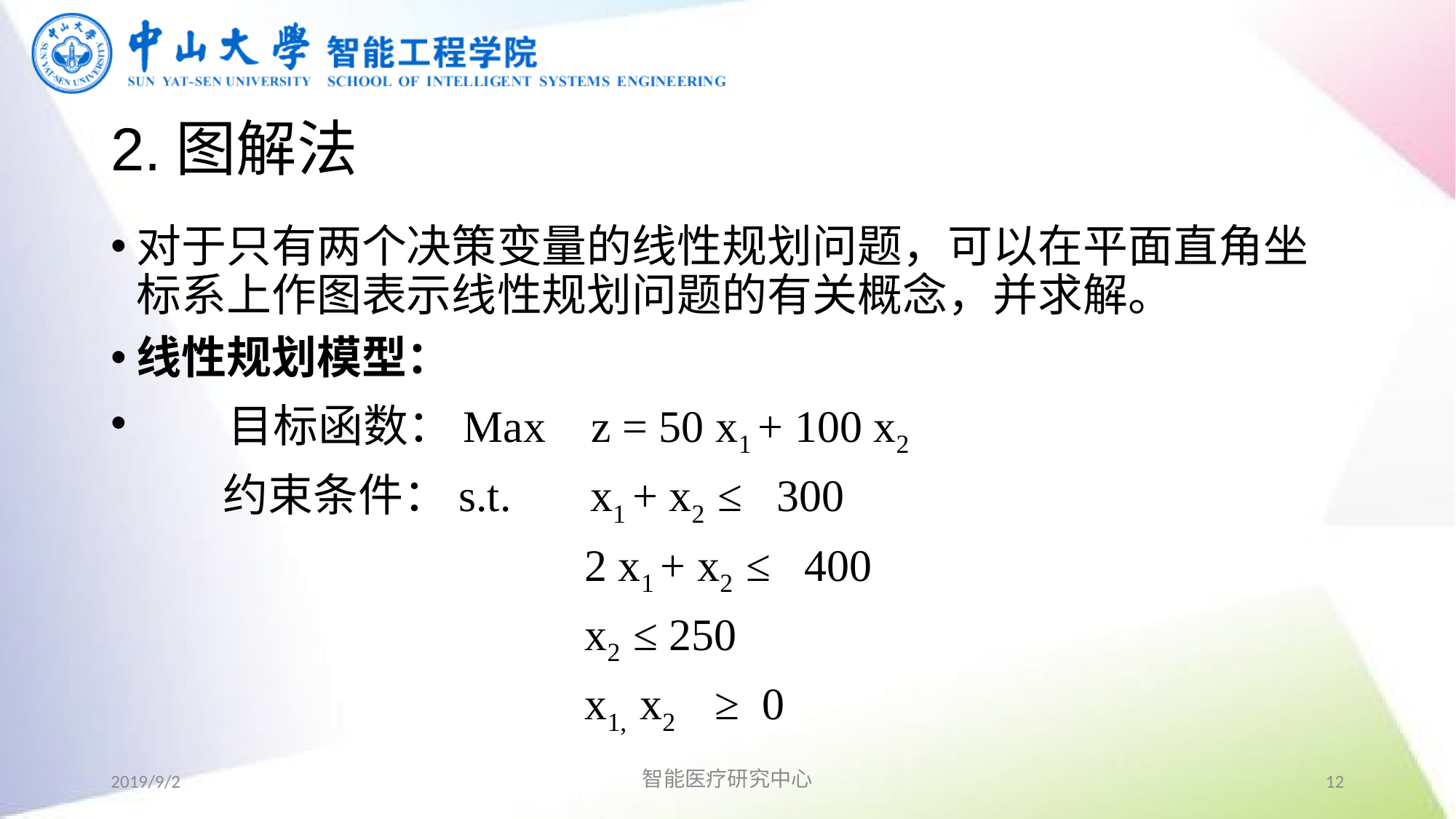

# 2.图解法
对于只有两个决策变量的线性规划问题，可以在平面直角坐标系上作图表示线性规划问题的有关概念，并求解。
线性规划模型：
        目标函数：Max    z = 50 x1 + 100 x2
          约束条件：s.t.       x1 + x2  ≤   300
                                          2 x1 + x2  ≤   400
                                          x2  ≤ 250
                                          x1,  x2      ≥  0

2019/9/2
智能医疗研究中心
12